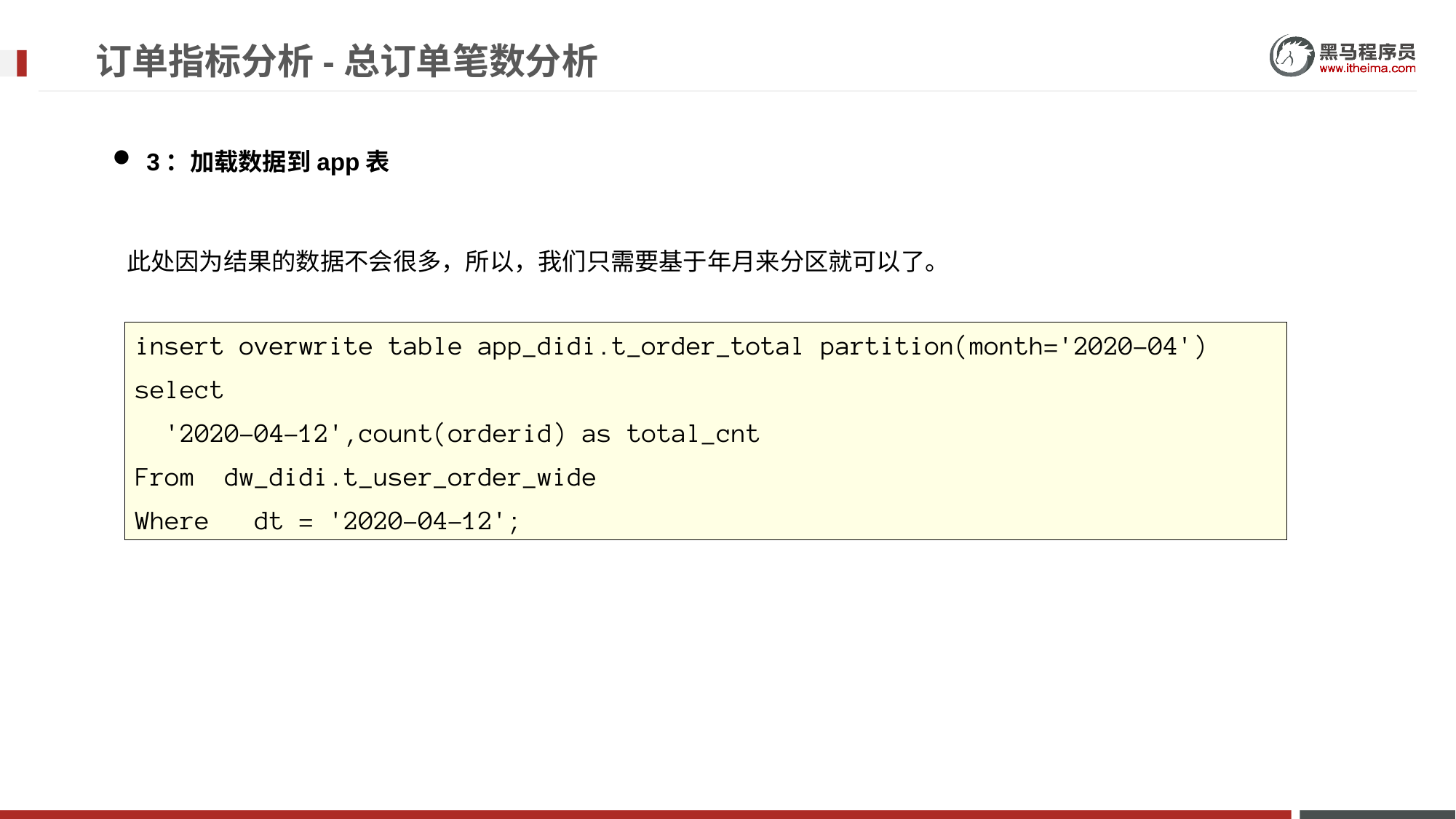

# 订单指标分析-总订单笔数分析
3：加载数据到app表

此处因为结果的数据不会很多，所以，我们只需要基于年月来分区就可以了。
insert overwrite table app_didi.t_order_total partition(month='2020-04')
select
  '2020-04-12',count(orderid) as total_cnt
From  dw_didi.t_user_order_wide
Where   dt = '2020-04-12';